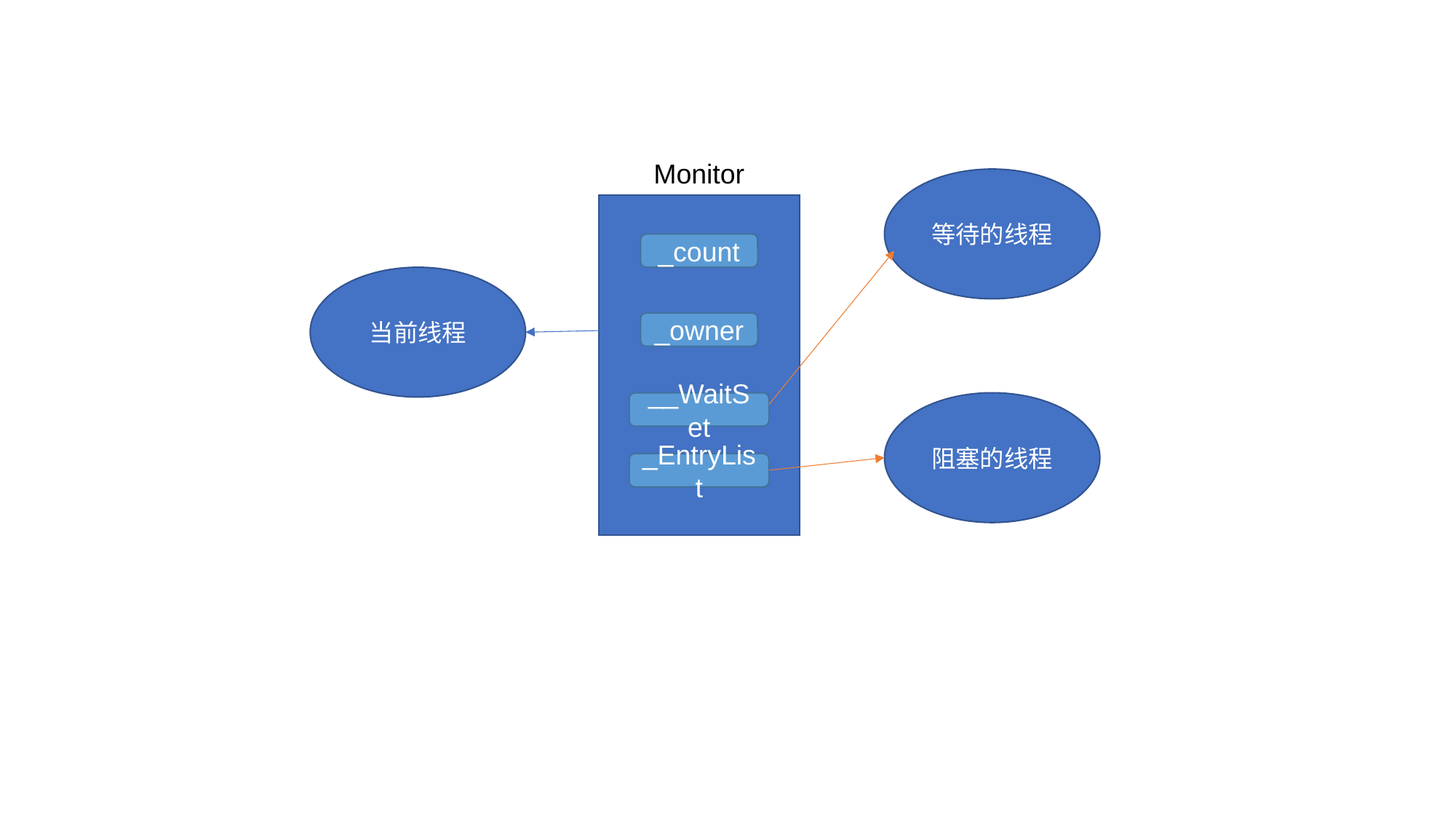

Monitor
等待的线程

_count
当前线程
_owner
__WaitSet
阻塞的线程
_EntryList